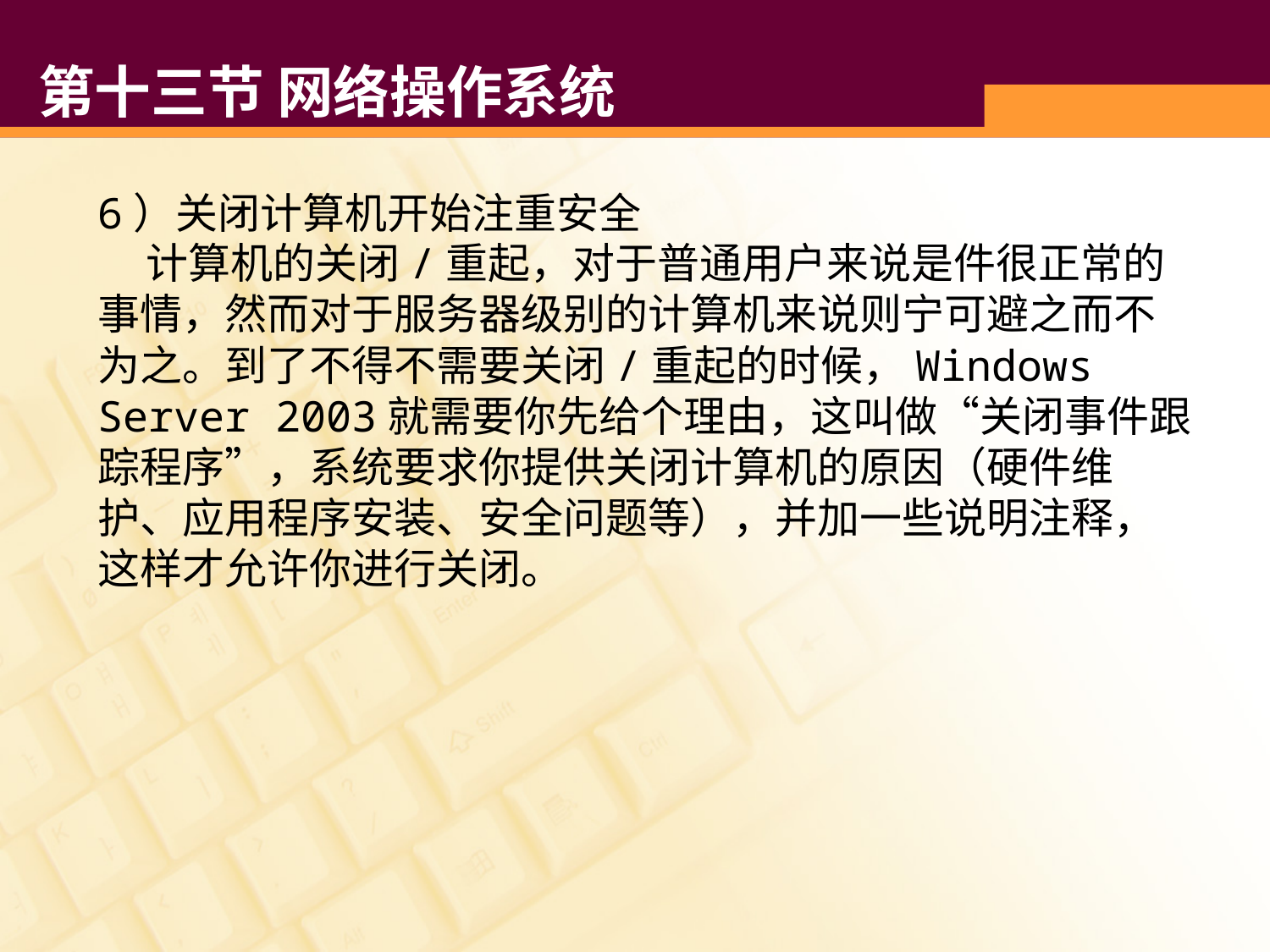

# 第十三节 网络操作系统
6）关闭计算机开始注重安全
    计算机的关闭/重起，对于普通用户来说是件很正常的事情，然而对于服务器级别的计算机来说则宁可避之而不为之。到了不得不需要关闭/重起的时候，Windows Server 2003就需要你先给个理由，这叫做“关闭事件跟踪程序”，系统要求你提供关闭计算机的原因（硬件维护、应用程序安装、安全问题等），并加一些说明注释，这样才允许你进行关闭。